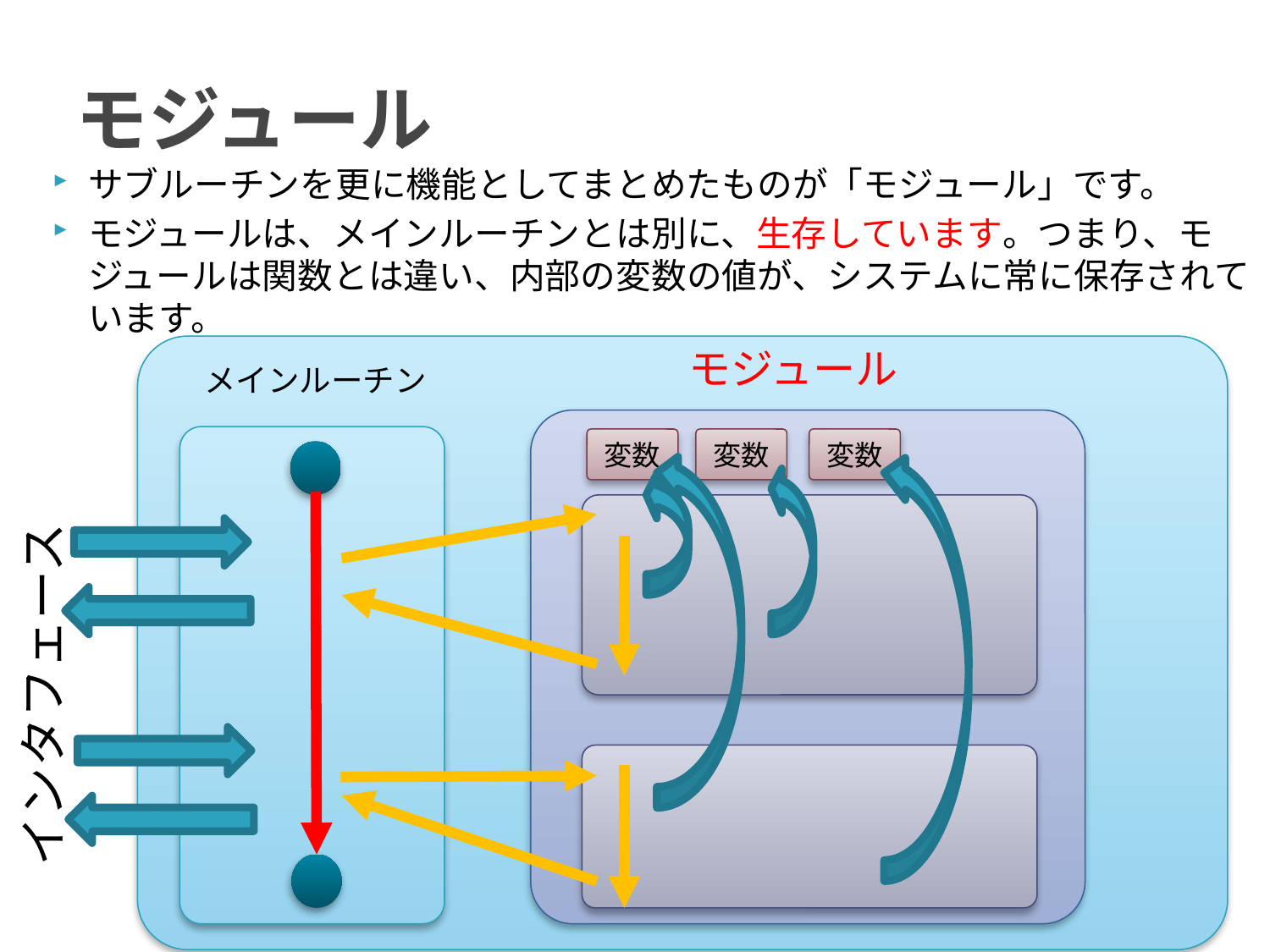

# モジュール
サブルーチンを更に機能としてまとめたものが「モジュール」です。
モジュールは、メインルーチンとは別に、生存しています。つまり、モジュールは関数とは違い、内部の変数の値が、システムに常に保存されています。

モジュール
メインルーチン

変数
変数
変数

インタフェース